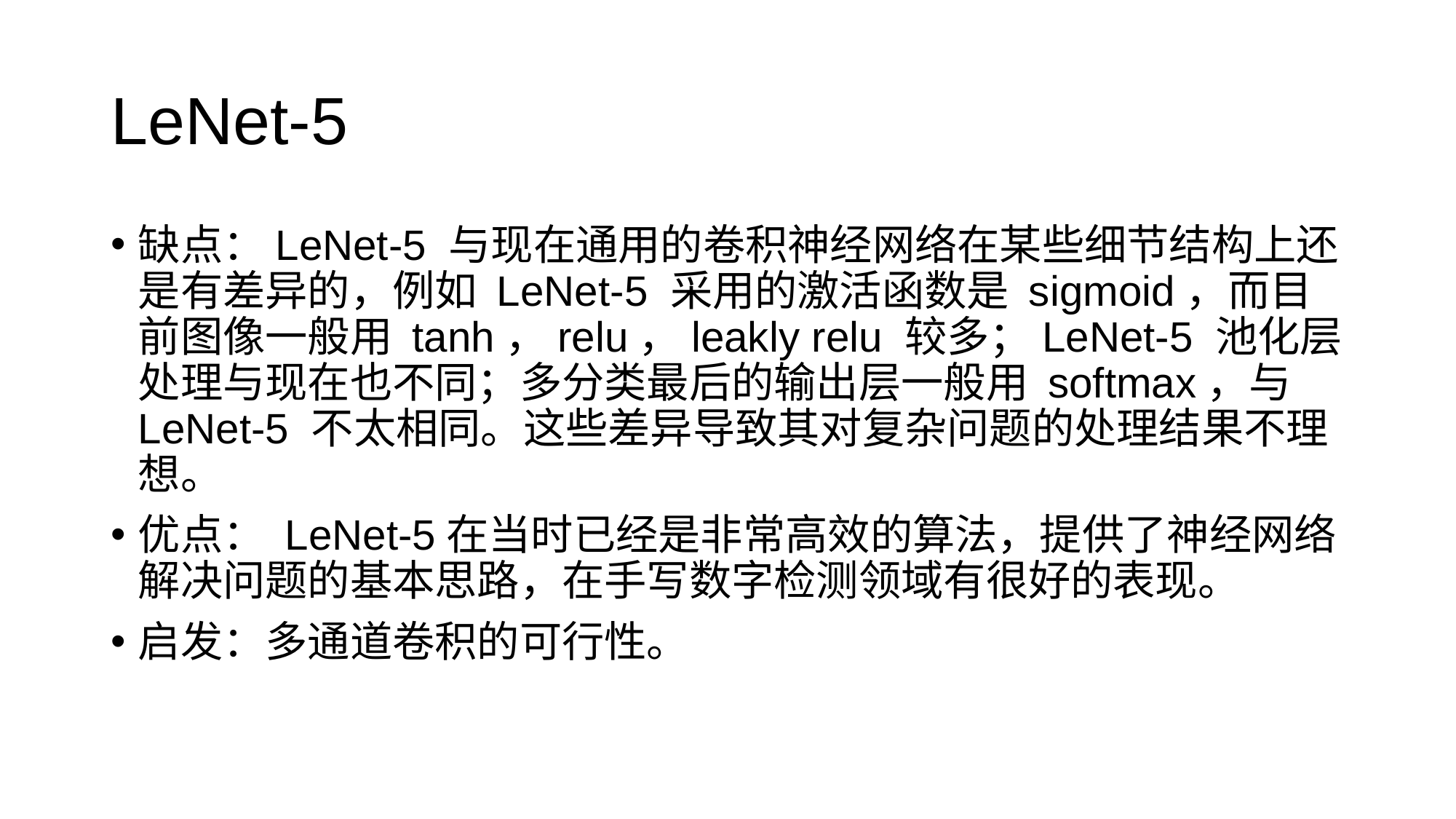

# LeNet-5
缺点：LeNet-5 与现在通用的卷积神经网络在某些细节结构上还是有差异的，例如 LeNet-5 采用的激活函数是 sigmoid，而目前图像一般用 tanh，relu，leakly relu 较多；LeNet-5 池化层处理与现在也不同；多分类最后的输出层一般用 softmax，与 LeNet-5 不太相同。这些差异导致其对复杂问题的处理结果不理想。
优点： LeNet-5在当时已经是非常高效的算法，提供了神经网络解决问题的基本思路，在手写数字检测领域有很好的表现。
启发：多通道卷积的可行性。